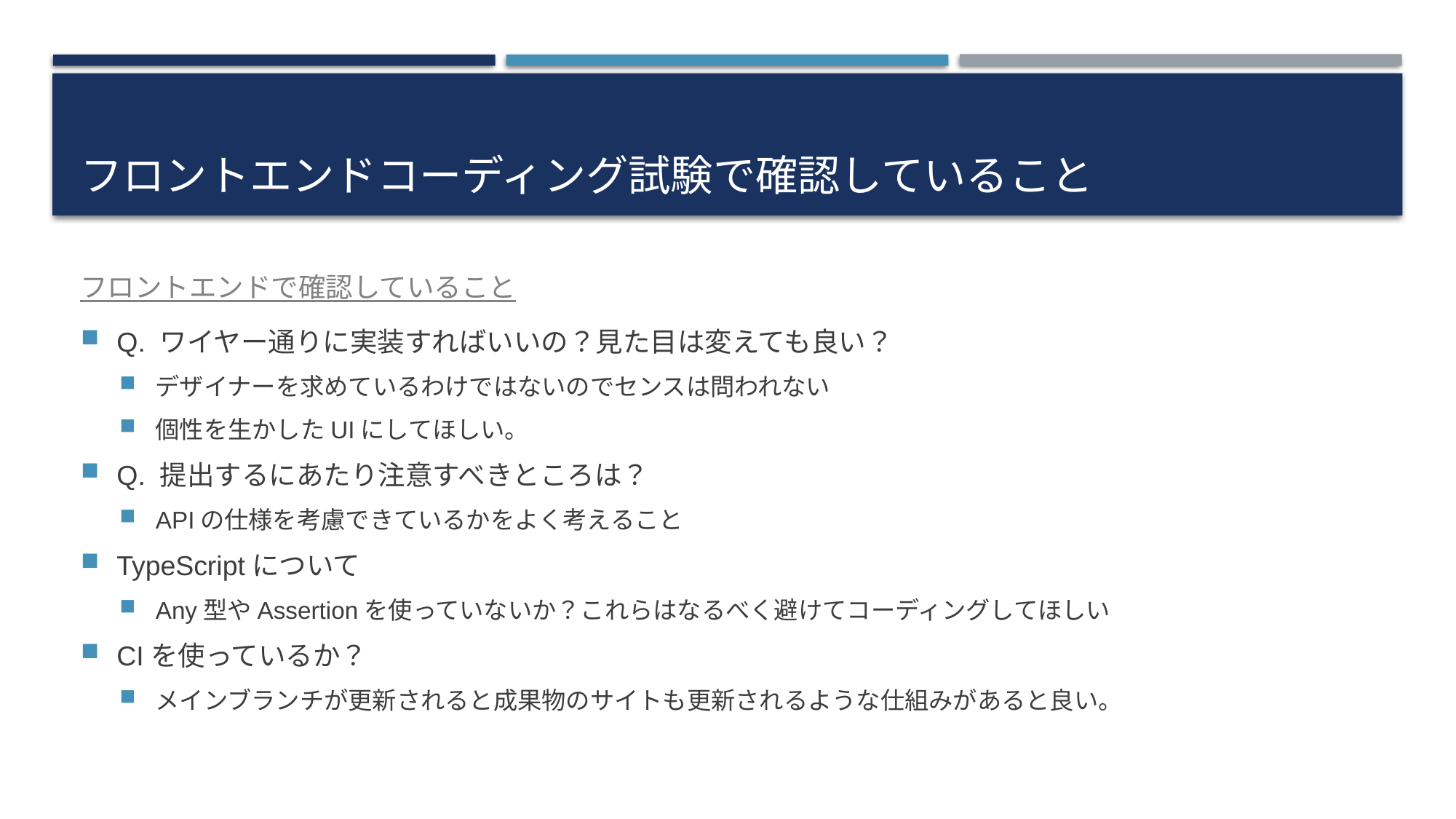

# フロントエンドコーディング試験で確認していること
フロントエンドで確認していること
Q. ワイヤー通りに実装すればいいの？見た目は変えても良い？
デザイナーを求めているわけではないのでセンスは問われない
個性を生かしたUIにしてほしい。
Q. 提出するにあたり注意すべきところは？
APIの仕様を考慮できているかをよく考えること
TypeScriptについて
Any型やAssertionを使っていないか？これらはなるべく避けてコーディングしてほしい
CIを使っているか？
メインブランチが更新されると成果物のサイトも更新されるような仕組みがあると良い。